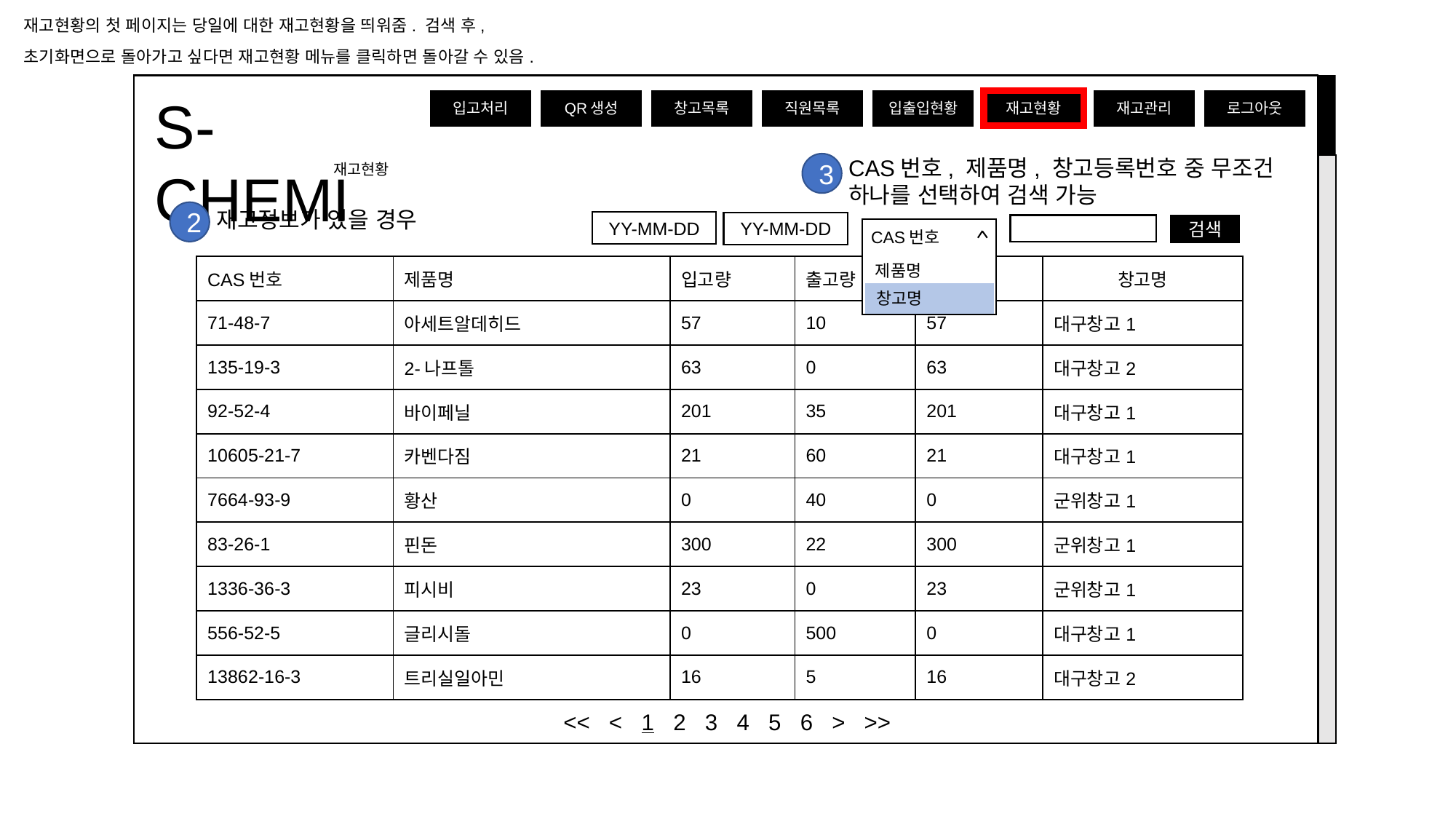

재고현황의 첫 페이지는 당일에 대한 재고현황을 띄워줌. 검색 후,
초기화면으로 돌아가고 싶다면 재고현황 메뉴를 클릭하면 돌아갈 수 있음.

S-CHEMI
입고처리
창고목록
재고현황
로그아웃
QR생성
직원목록
입출입현황
재고관리
CAS번호, 제품명, 창고등록번호 중 무조건 하나를 선택하여 검색 가능
3
재고현황

재고정보가 있을 경우
2
YY-MM-DD
YY-MM-DD

검색

CAS번호
제품명
| CAS번호 | 제품명 | 입고량 | 출고량 | 재고량 | 창고명 |
| --- | --- | --- | --- | --- | --- |
| 71-48-7 | 아세트알데히드 | 57 | 10 | 57 | 대구창고1 |
| 135-19-3 | 2-나프톨 | 63 | 0 | 63 | 대구창고2 |
| 92-52-4 | 바이페닐 | 201 | 35 | 201 | 대구창고1 |
| 10605-21-7 | 카벤다짐 | 21 | 60 | 21 | 대구창고1 |
| 7664-93-9 | 황산 | 0 | 40 | 0 | 군위창고1 |
| 83-26-1 | 핀돈 | 300 | 22 | 300 | 군위창고1 |
| 1336-36-3 | 피시비 | 23 | 0 | 23 | 군위창고1 |
| 556-52-5 | 글리시돌 | 0 | 500 | 0 | 대구창고1 |
| 13862-16-3 | 트리실일아민 | 16 | 5 | 16 | 대구창고2 |
창고명

<<   <   1   2   3   4   5   6   >   >>